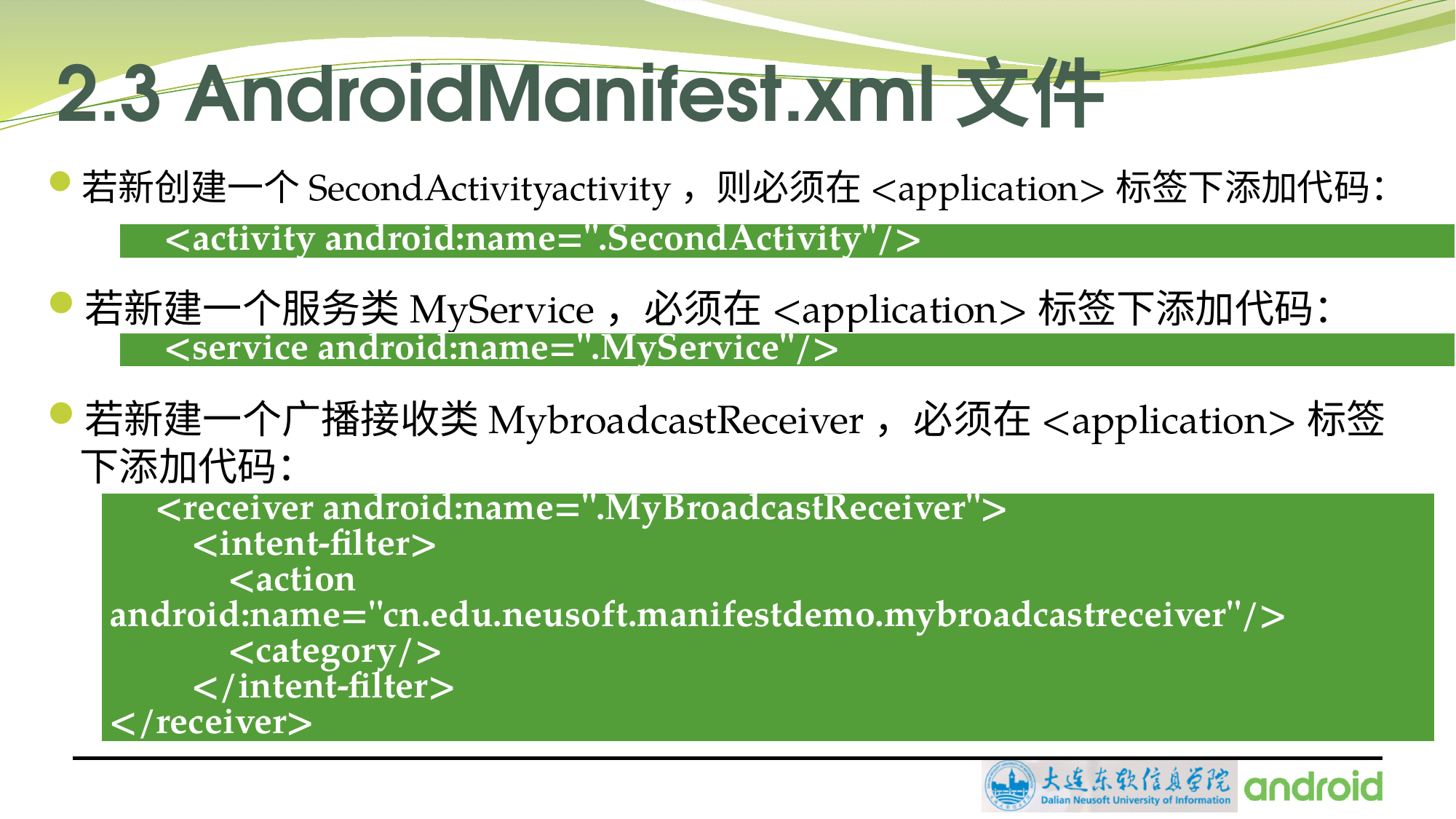

# 2.3 AndroidManifest.xml文件
若新创建一个SecondActivityactivity，则必须在<application>标签下添加代码：

若新建一个服务类MyService，必须在<application>标签下添加代码：

若新建一个广播接收类MybroadcastReceiver，必须在<application>标签下添加代码：

| <activity android:name=".SecondActivity"/> |
| --- |
| <service android:name=".MyService"/> |
| --- |
| <receiver android:name=".MyBroadcastReceiver"> <intent-filter> <action android:name="cn.edu.neusoft.manifestdemo.mybroadcastreceiver"/> <category/> </intent-filter> </receiver> |
| --- |